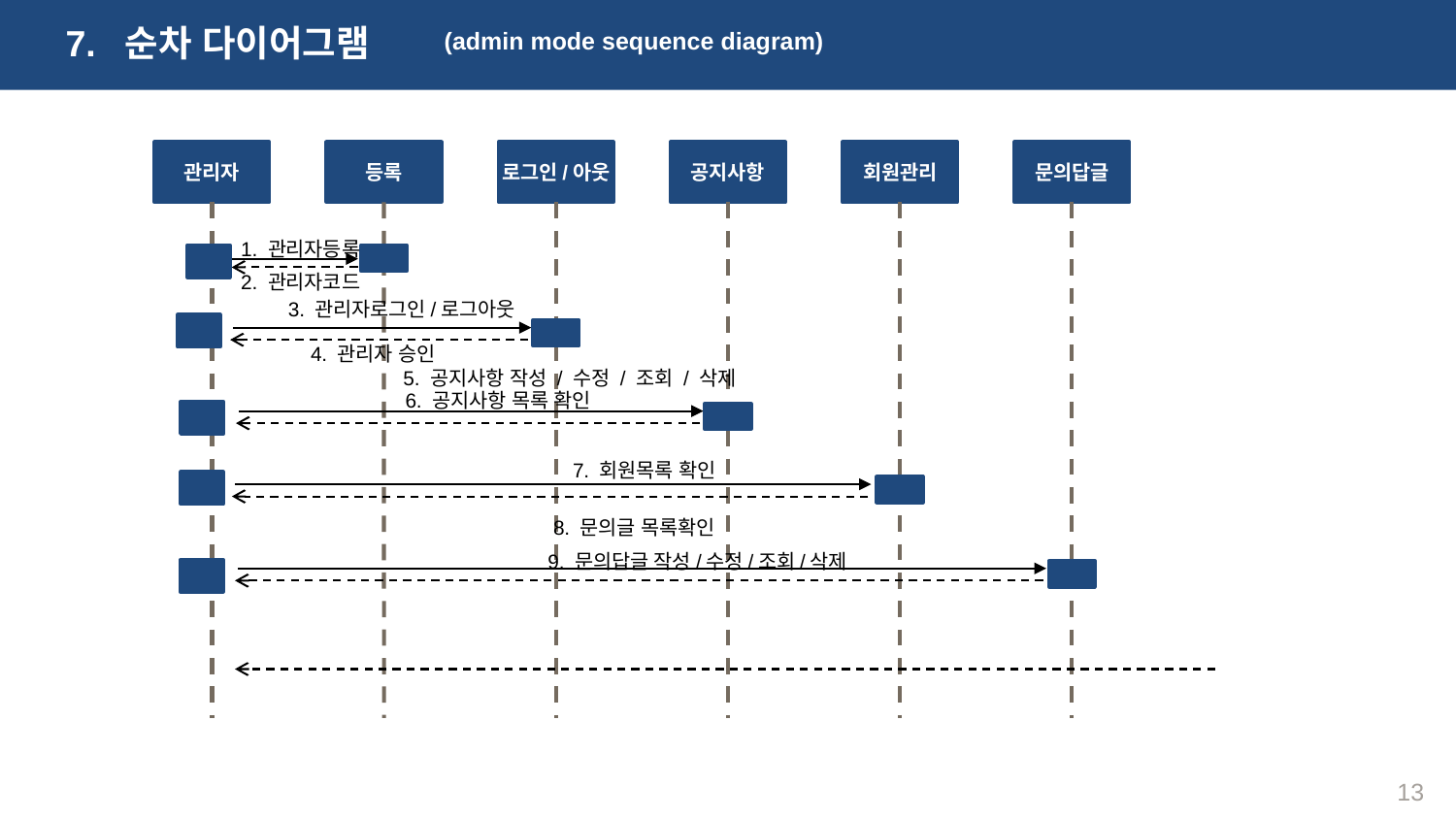

7.  순차 다이어그램
(admin mode sequence diagram)
관리자
등록
로그인/아웃
공지사항
회원관리
문의답글
1. 관리자등록

2. 관리자코드
3. 관리자로그인/로그아웃

4. 관리자 승인
5. 공지사항 작성 / 수정 / 조회 / 삭제
6. 공지사항 목록 확인

7. 회원목록 확인

8. 문의글 목록확인
9. 문의답글 작성/수정/조회/삭제

13